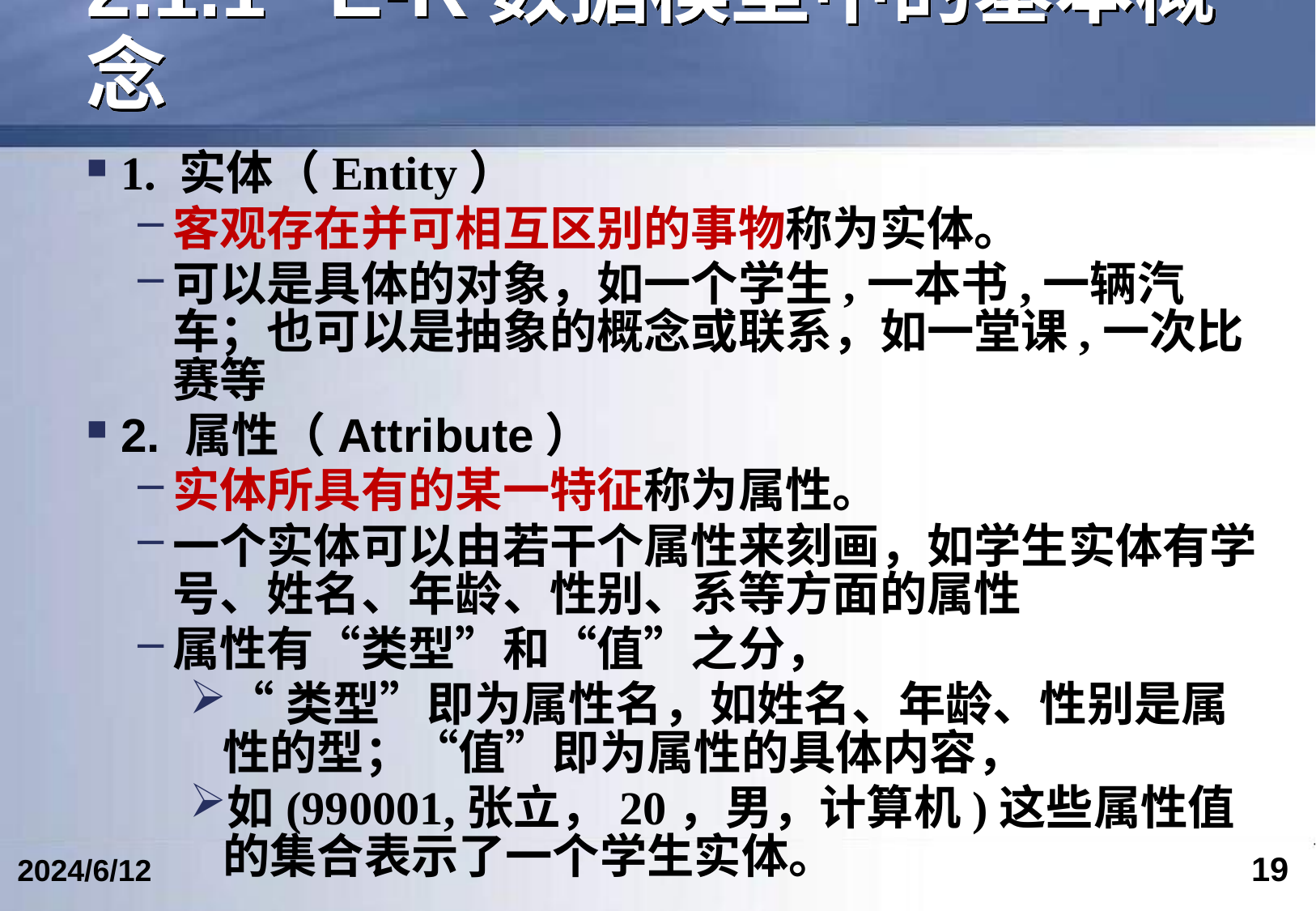

# 2.1.1	E-R数据模型中的基本概念
1. 实体（Entity）
客观存在并可相互区别的事物称为实体。
可以是具体的对象，如一个学生,一本书,一辆汽车；也可以是抽象的概念或联系，如一堂课,一次比赛等
2. 属性（Attribute）
实体所具有的某一特征称为属性。
一个实体可以由若干个属性来刻画，如学生实体有学号、姓名、年龄、性别、系等方面的属性
属性有“类型”和“值”之分，
“类型”即为属性名，如姓名、年龄、性别是属性的型；“值”即为属性的具体内容，
如(990001,张立，20，男，计算机)这些属性值的集合表示了一个学生实体。
19
2024/6/12